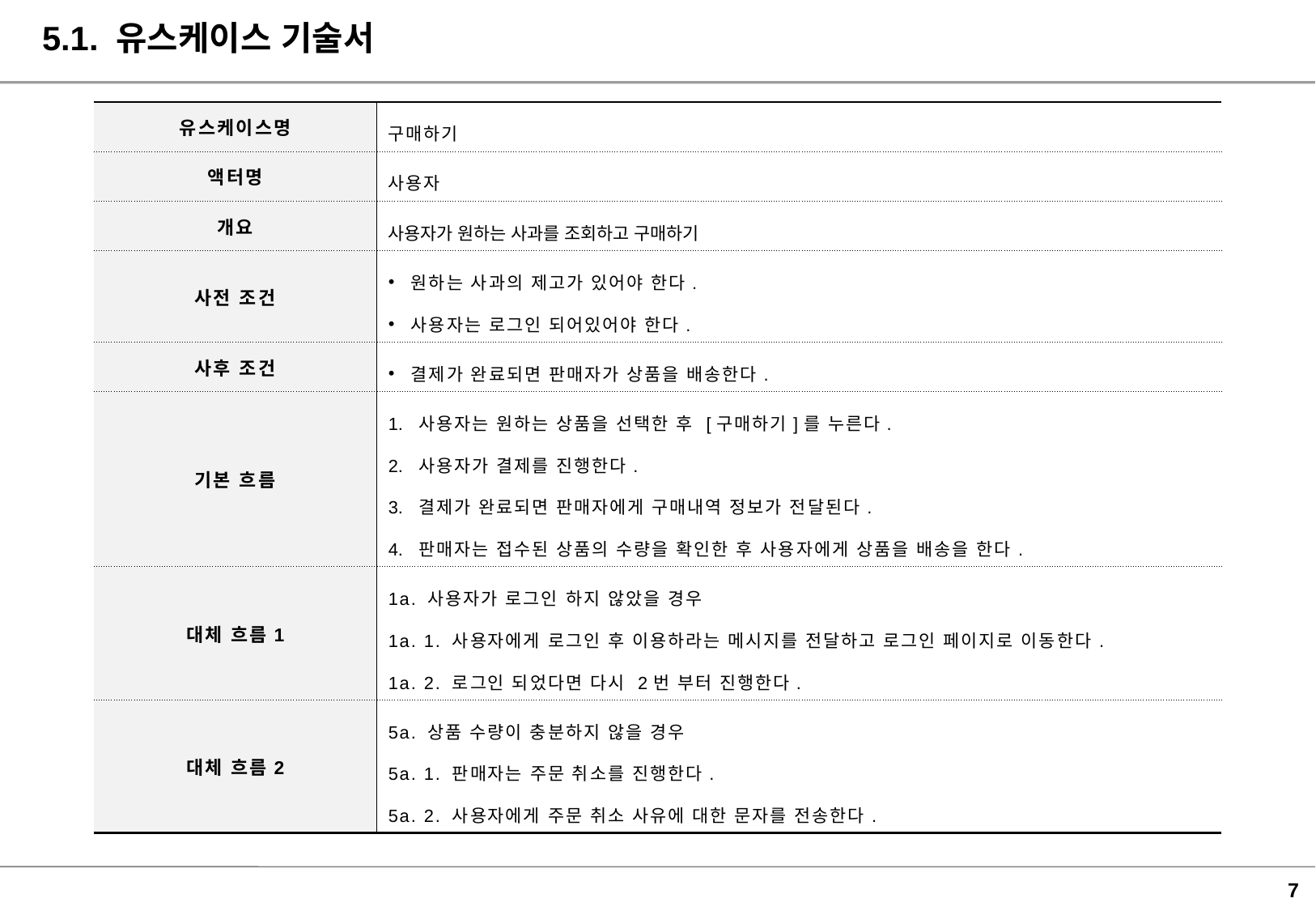

# 5.1. 유스케이스 기술서
| 유스케이스명 | 구매하기 |
| --- | --- |
| 액터명 | 사용자 |
| 개요 | 사용자가 원하는 사과를 조회하고 구매하기 |
| 사전 조건 | 원하는 사과의 제고가 있어야 한다. 사용자는 로그인 되어있어야 한다. |
| 사후 조건 | 결제가 완료되면 판매자가 상품을 배송한다. |
| 기본 흐름 | 사용자는 원하는 상품을 선택한 후 [구매하기]를 누른다. 사용자가 결제를 진행한다. 결제가 완료되면 판매자에게 구매내역 정보가 전달된다. 판매자는 접수된 상품의 수량을 확인한 후 사용자에게 상품을 배송을 한다. |
| 대체 흐름1 | 1a. 사용자가 로그인 하지 않았을 경우 1a. 1. 사용자에게 로그인 후 이용하라는 메시지를 전달하고 로그인 페이지로 이동한다. 1a. 2. 로그인 되었다면 다시 2번 부터 진행한다. |
| 대체 흐름2 | 5a. 상품 수량이 충분하지 않을 경우 5a. 1. 판매자는 주문 취소를 진행한다. 5a. 2. 사용자에게 주문 취소 사유에 대한 문자를 전송한다. |
7